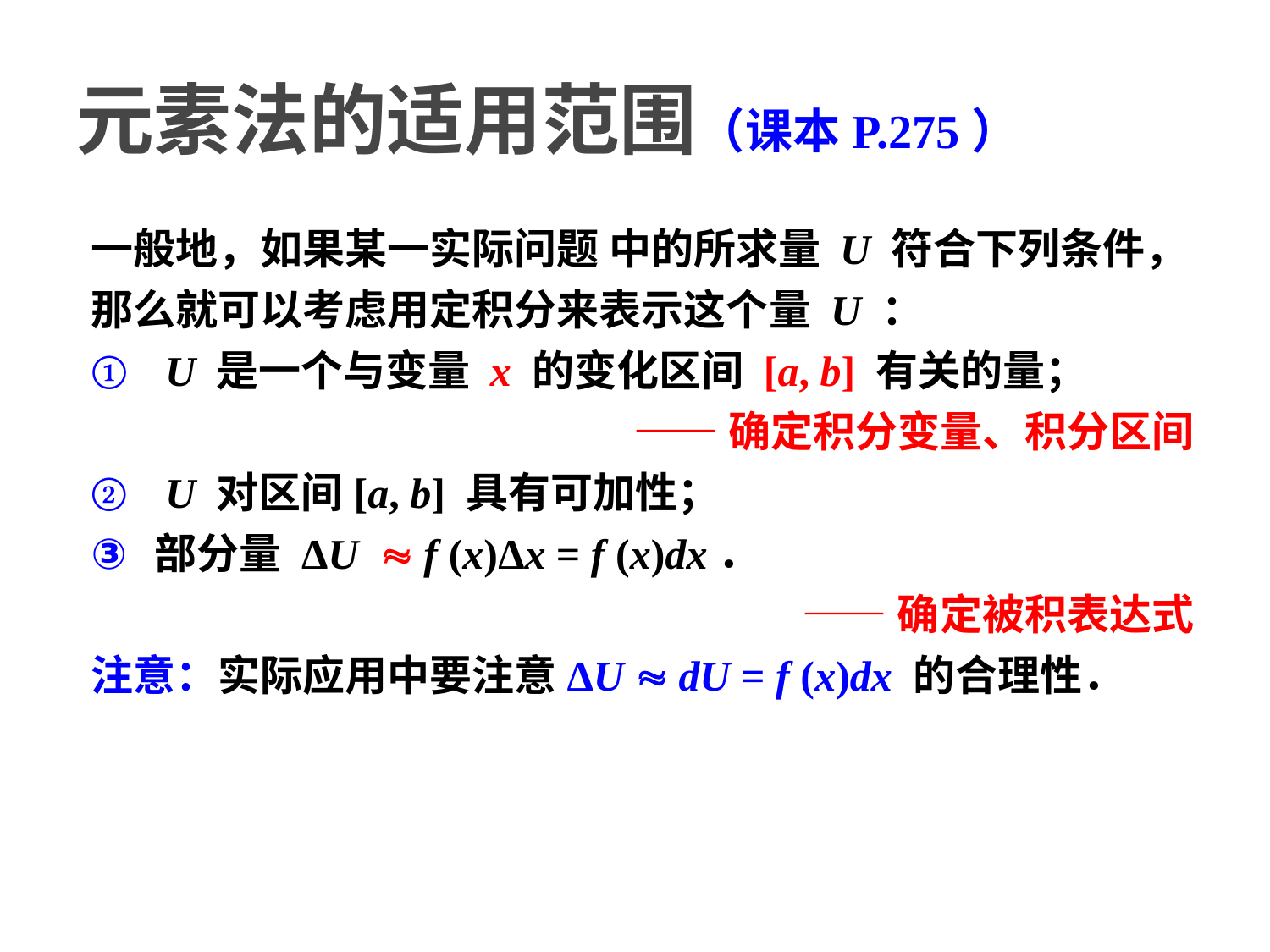

元素法的适用范围（课本P.275）
一般地，如果某一实际问题 中的所求量 U 符合下列条件，
那么就可以考虑用定积分来表示这个量 U ：
 U 是一个与变量 x 的变化区间 [a, b] 有关的量；
——确定积分变量、积分区间
 U 对区间[a, b] 具有可加性；
部分量 ΔU ≈ f (x)Δx = f (x)dx．
——确定被积表达式
注意：实际应用中要注意ΔU ≈ dU = f (x)dx 的合理性．